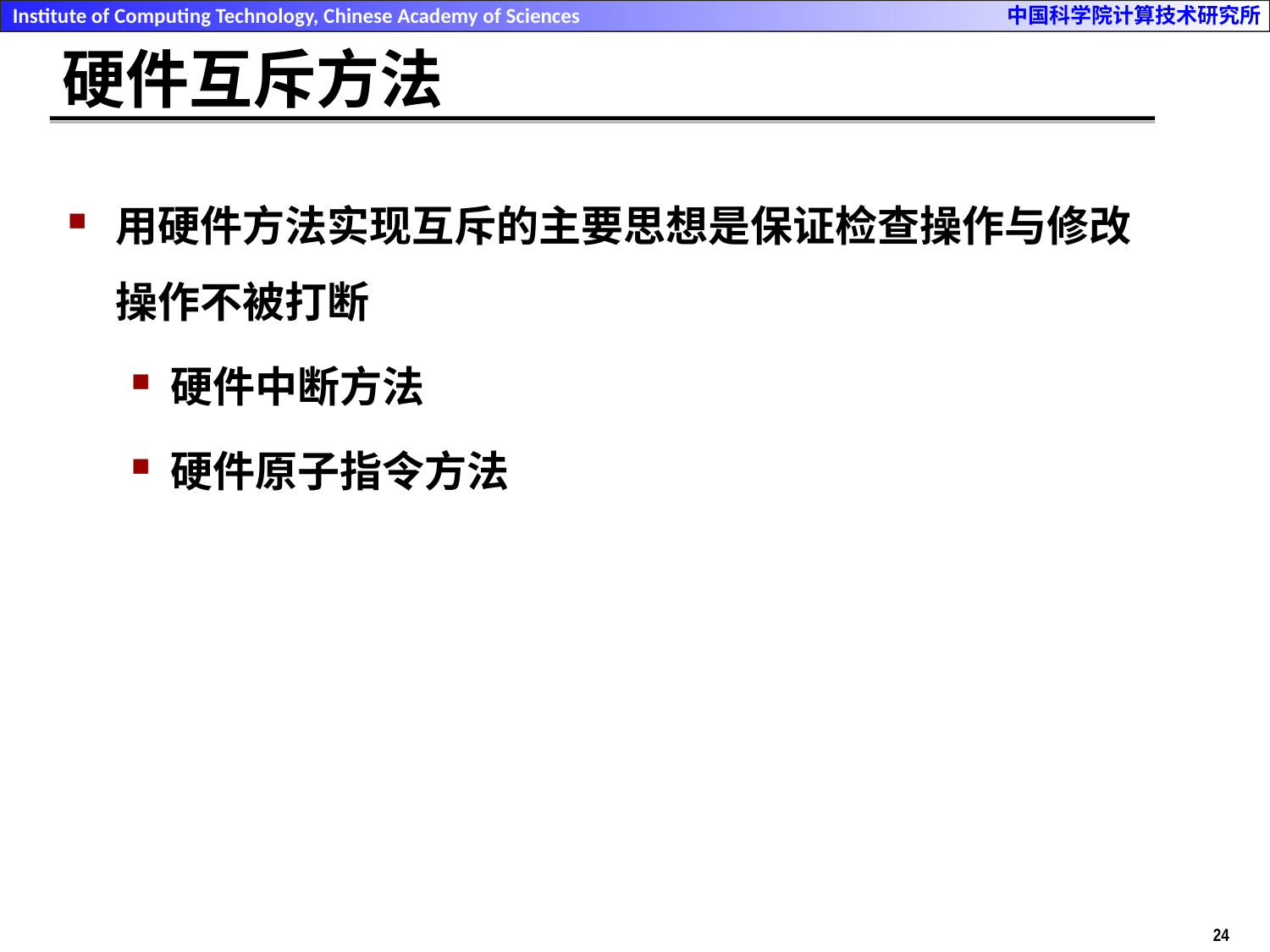

# 硬件互斥方法
用硬件方法实现互斥的主要思想是保证检查操作与修改操作不被打断
硬件中断方法
硬件原子指令方法